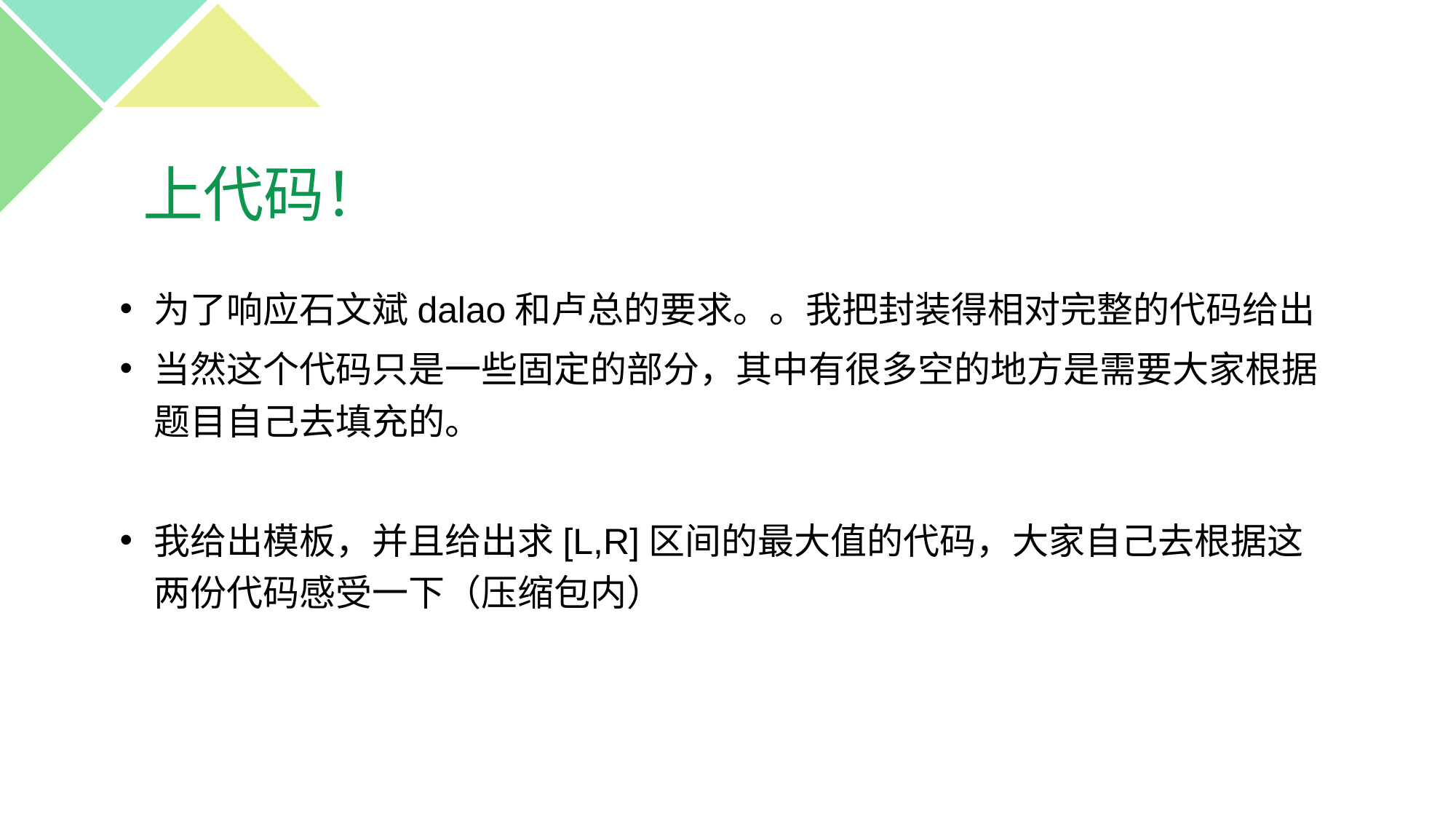

# 上代码！
为了响应石文斌dalao和卢总的要求。。我把封装得相对完整的代码给出
当然这个代码只是一些固定的部分，其中有很多空的地方是需要大家根据题目自己去填充的。

我给出模板，并且给出求[L,R]区间的最大值的代码，大家自己去根据这两份代码感受一下（压缩包内）